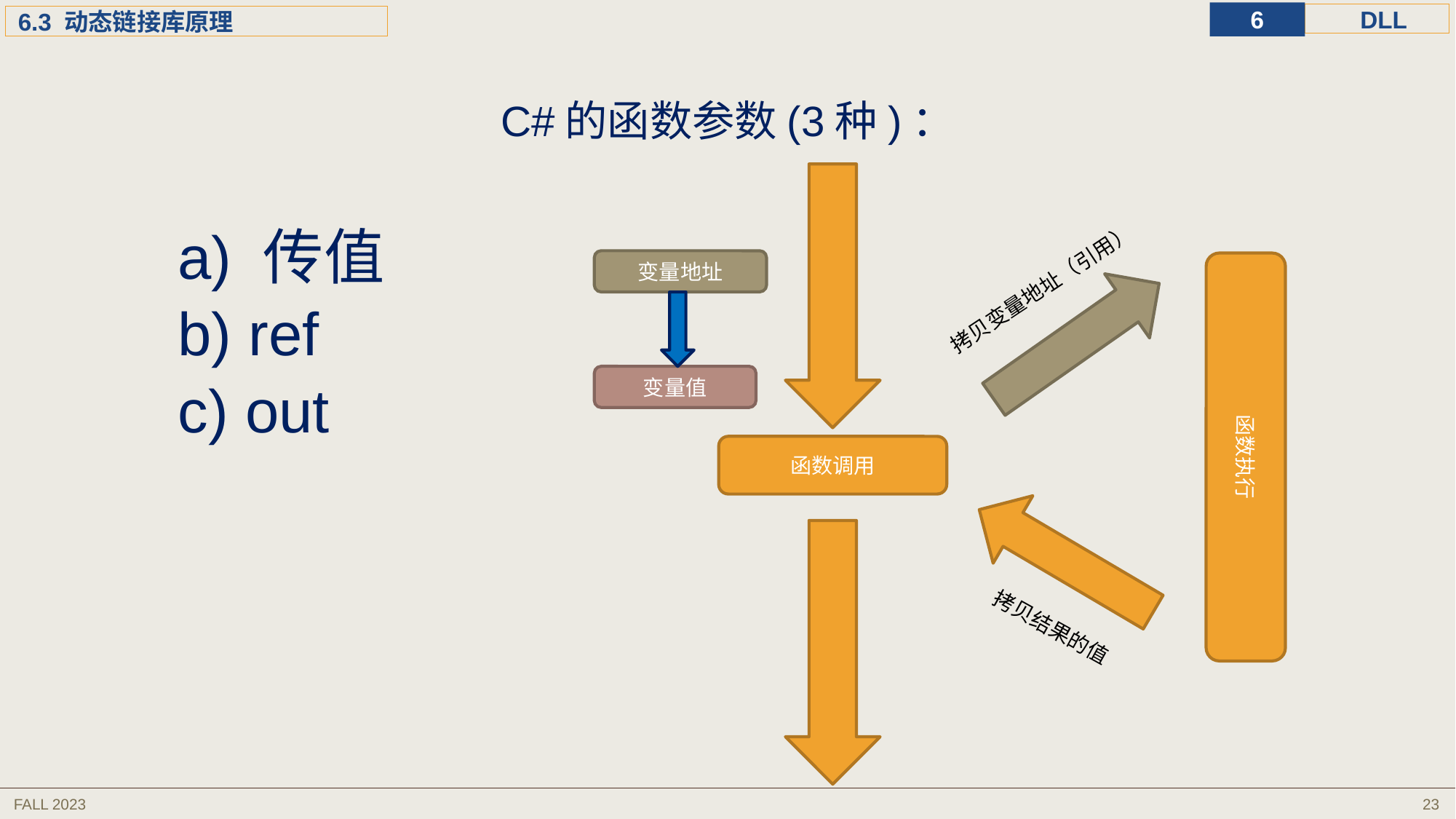

C#的函数参数(3种)：

变量地址
拷贝变量地址（引用）
函数执行

变量值
函数调用

拷贝结果的值
a) 传值
b) ref
c) out